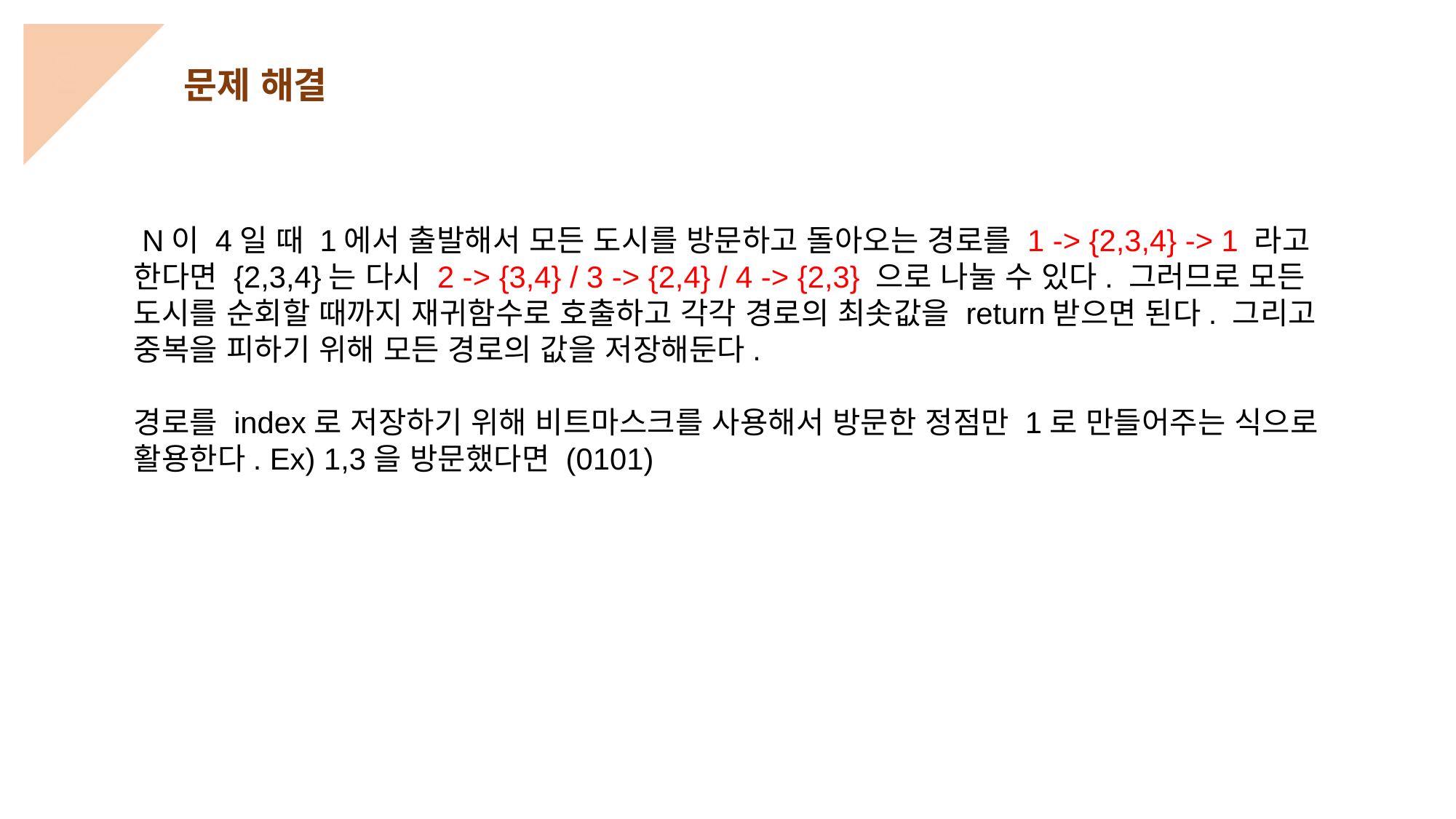

2
문제 해결
 N이 4일 때 1에서 출발해서 모든 도시를 방문하고 돌아오는 경로를 1 -> {2,3,4} -> 1 라고 한다면 {2,3,4}는 다시 2 -> {3,4} / 3 -> {2,4} / 4 -> {2,3} 으로 나눌 수 있다. 그러므로 모든 도시를 순회할 때까지 재귀함수로 호출하고 각각 경로의 최솟값을 return받으면 된다. 그리고 중복을 피하기 위해 모든 경로의 값을 저장해둔다.

경로를 index로 저장하기 위해 비트마스크를 사용해서 방문한 정점만 1로 만들어주는 식으로 활용한다. Ex) 1,3을 방문했다면 (0101)